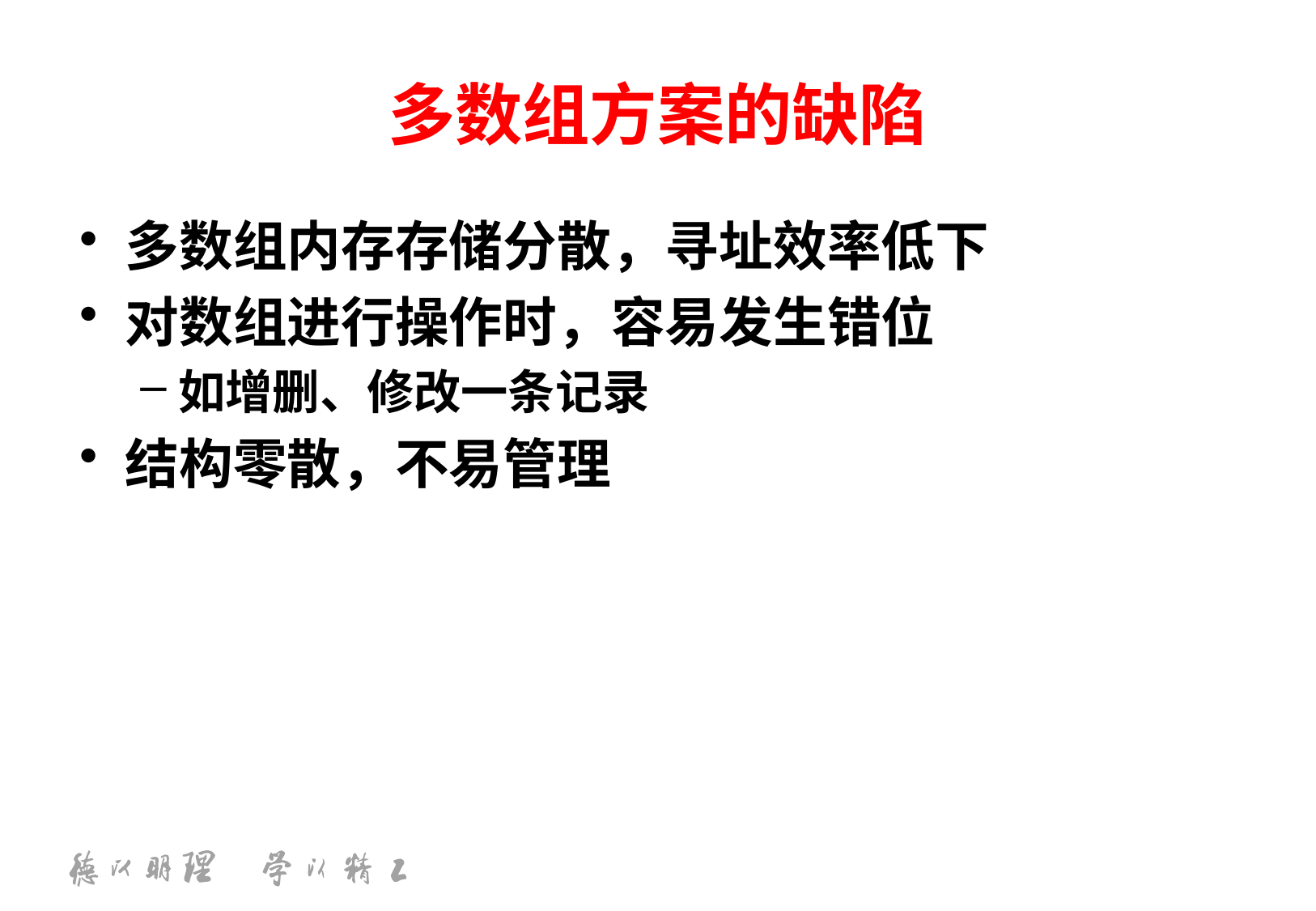

# 多数组方案的缺陷
多数组内存存储分散，寻址效率低下
对数组进行操作时，容易发生错位
如增删、修改一条记录
结构零散，不易管理
9